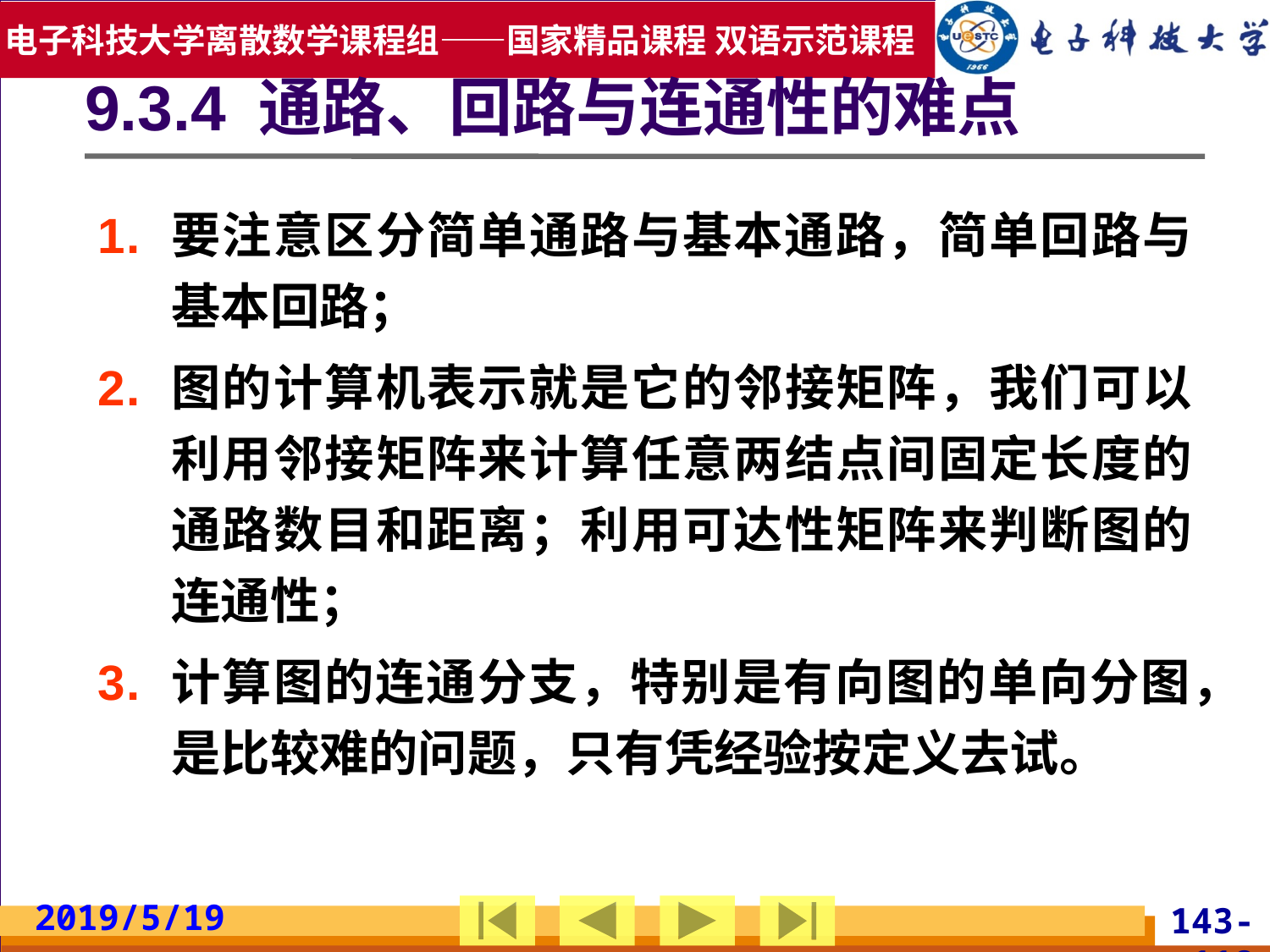

9.3.4 通路、回路与连通性的难点
要注意区分简单通路与基本通路，简单回路与基本回路；
图的计算机表示就是它的邻接矩阵，我们可以利用邻接矩阵来计算任意两结点间固定长度的通路数目和距离；利用可达性矩阵来判断图的连通性；
计算图的连通分支，特别是有向图的单向分图，是比较难的问题，只有凭经验按定义去试。
2019/5/19